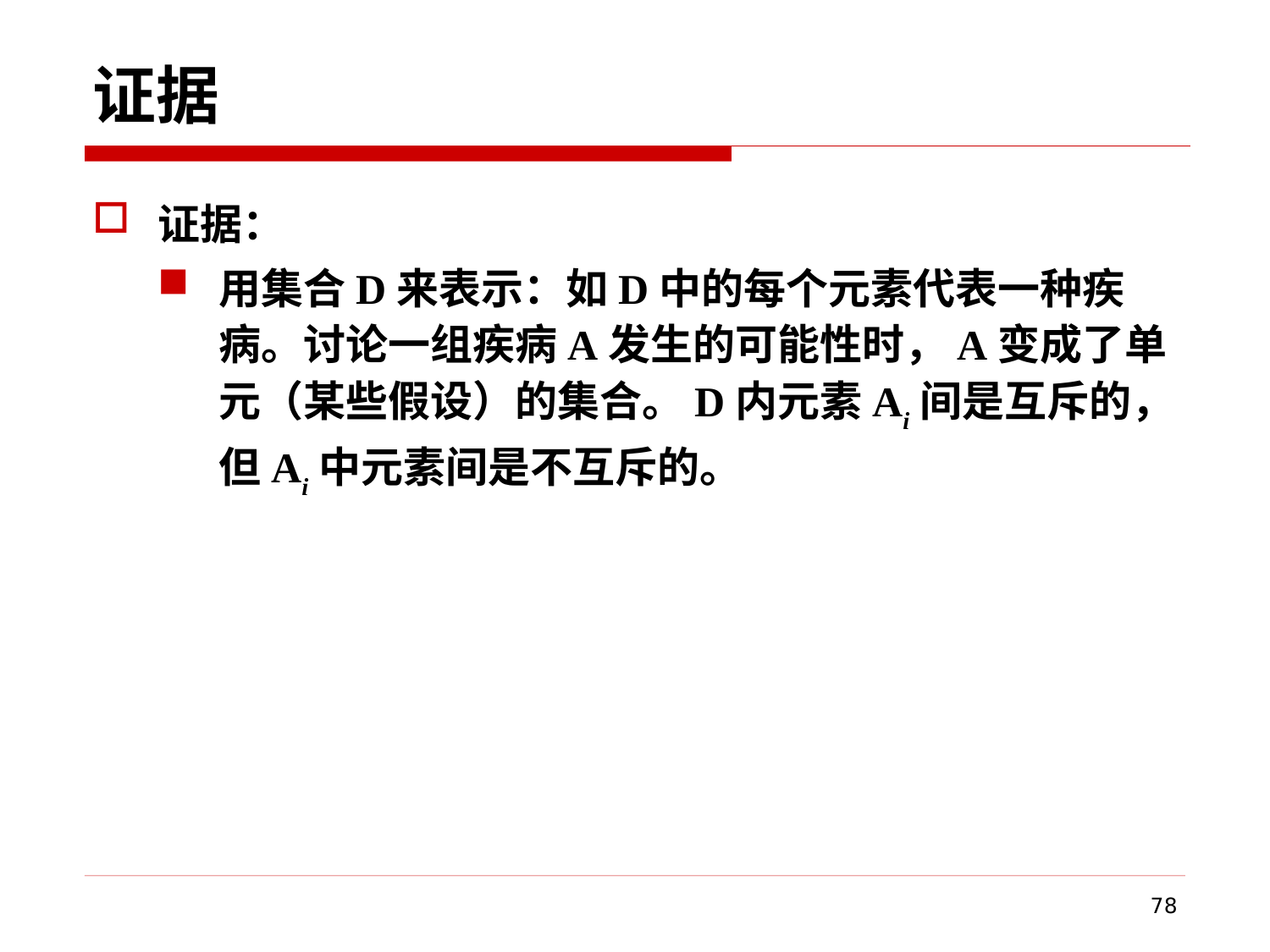

# 证据
证据：
用集合D来表示：如D中的每个元素代表一种疾病。讨论一组疾病A发生的可能性时，A变成了单元（某些假设）的集合。D内元素Ai间是互斥的，但Ai中元素间是不互斥的。
78